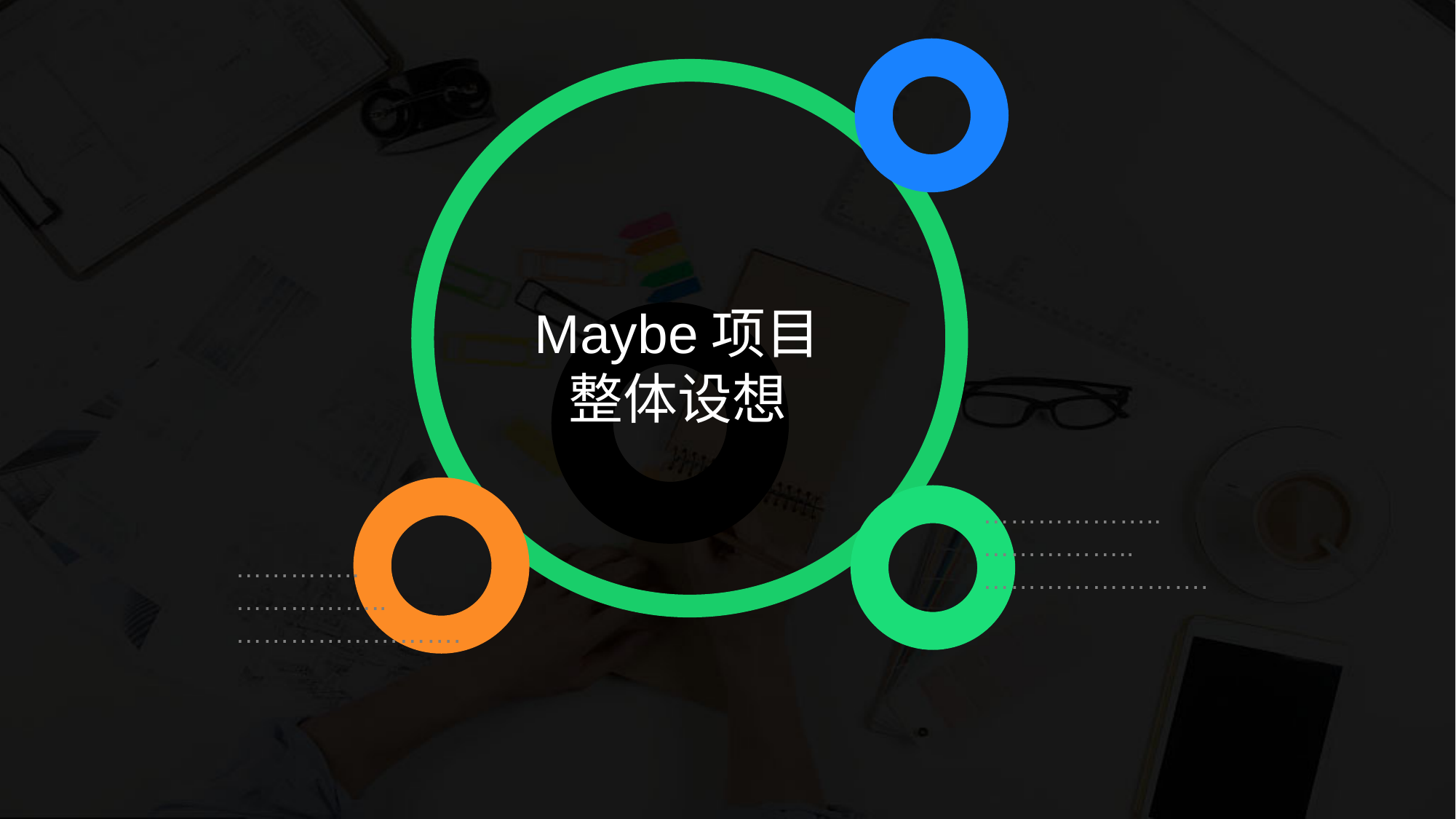

Maybe项目整体设想

………………..
……………..
…………………….

…………..
……………..
…………………….